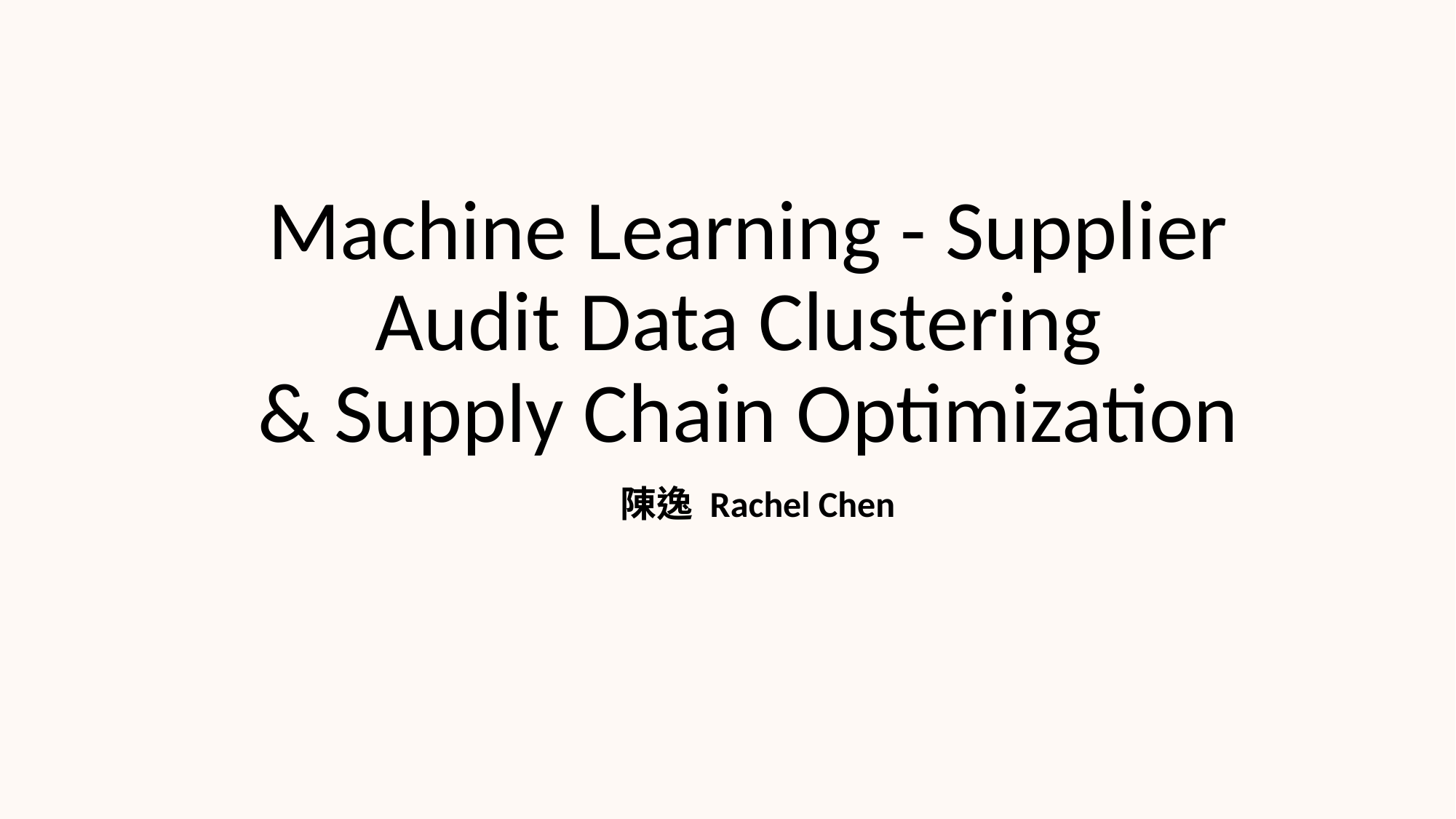

# Machine Learning - Supplier Audit Data Clustering & Supply Chain Optimization
陳逸 Rachel Chen